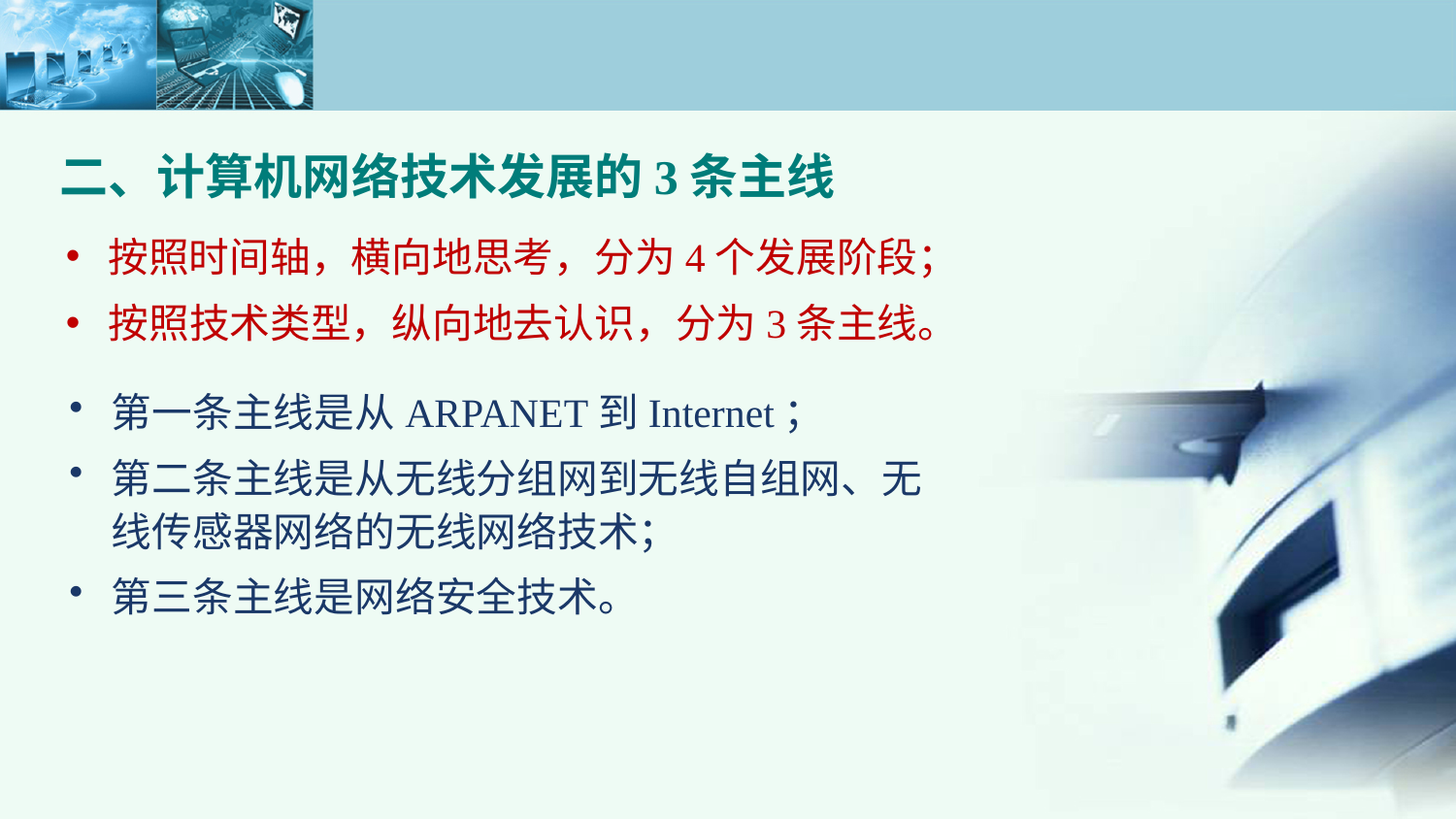

二、计算机网络技术发展的3条主线
按照时间轴，横向地思考，分为4个发展阶段；
按照技术类型，纵向地去认识，分为3条主线。
第一条主线是从ARPANET到Internet；
第二条主线是从无线分组网到无线自组网、无线传感器网络的无线网络技术；
第三条主线是网络安全技术。